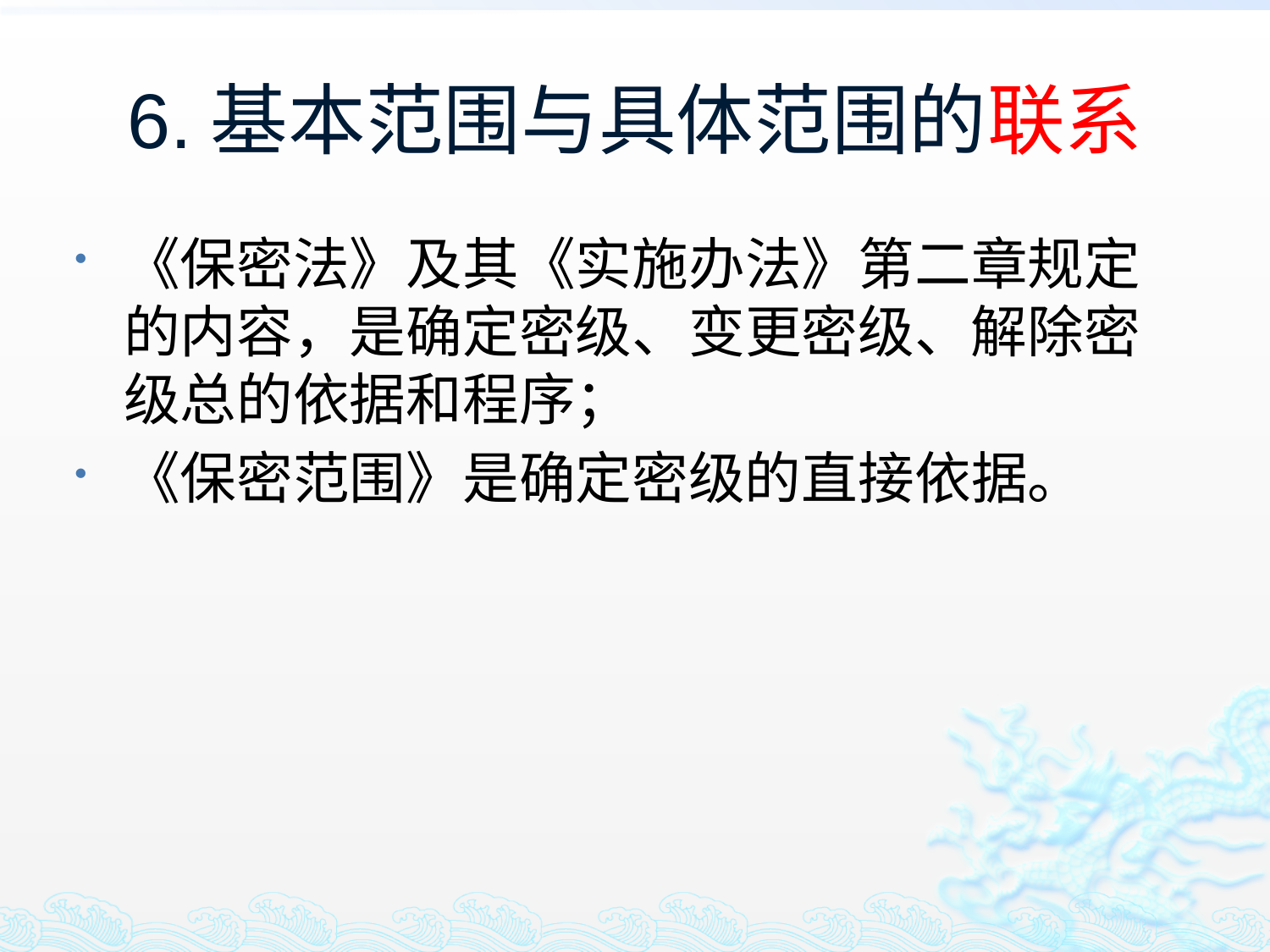

# 6.基本范围与具体范围的联系
《保密法》及其《实施办法》第二章规定的内容，是确定密级、变更密级、解除密级总的依据和程序；
《保密范围》是确定密级的直接依据。